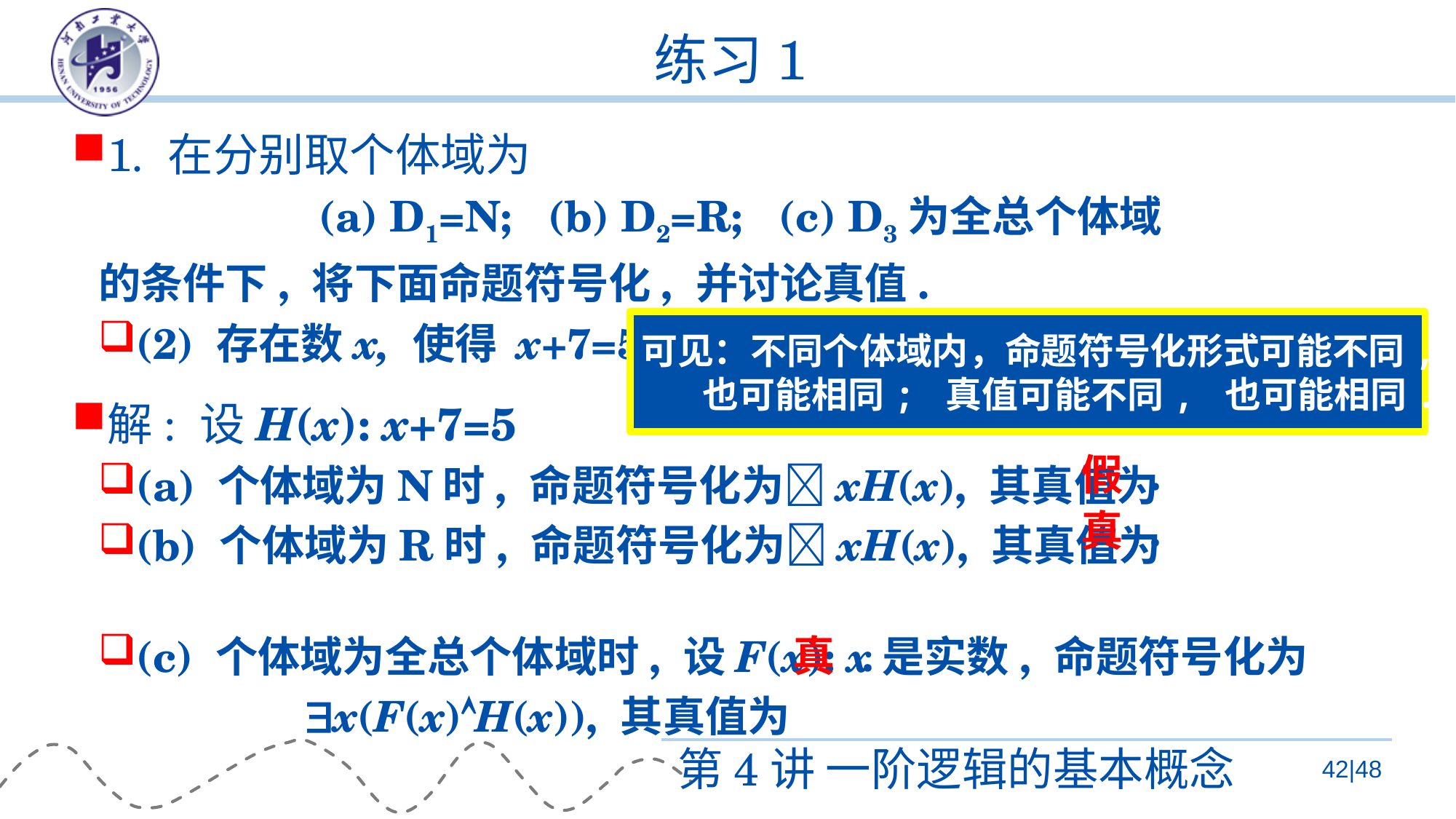

# 练习1
1. 在分别取个体域为
(a) D1=N;   (b) D2=R;   (c) D3为全总个体域
的条件下, 将下面命题符号化, 并讨论真值.
(2) 存在数x, 使得 x+7=5;
解: 设H(x): x+7=5
(a) 个体域为N时, 命题符号化为∃xH(x), 其真值为
(b) 个体域为R时, 命题符号化为∃xH(x), 其真值为
(c) 个体域为全总个体域时, 设F(x): x是实数, 命题符号化为
                 ∃x(F(x)∧H(x)), 其真值为
可见：不同个体域内，命题符号化形式可能不同, 也可能相同; 真值可能不同, 也可能相同.
假 .
真 .
真 .
第4讲 一阶逻辑的基本概念
42|48